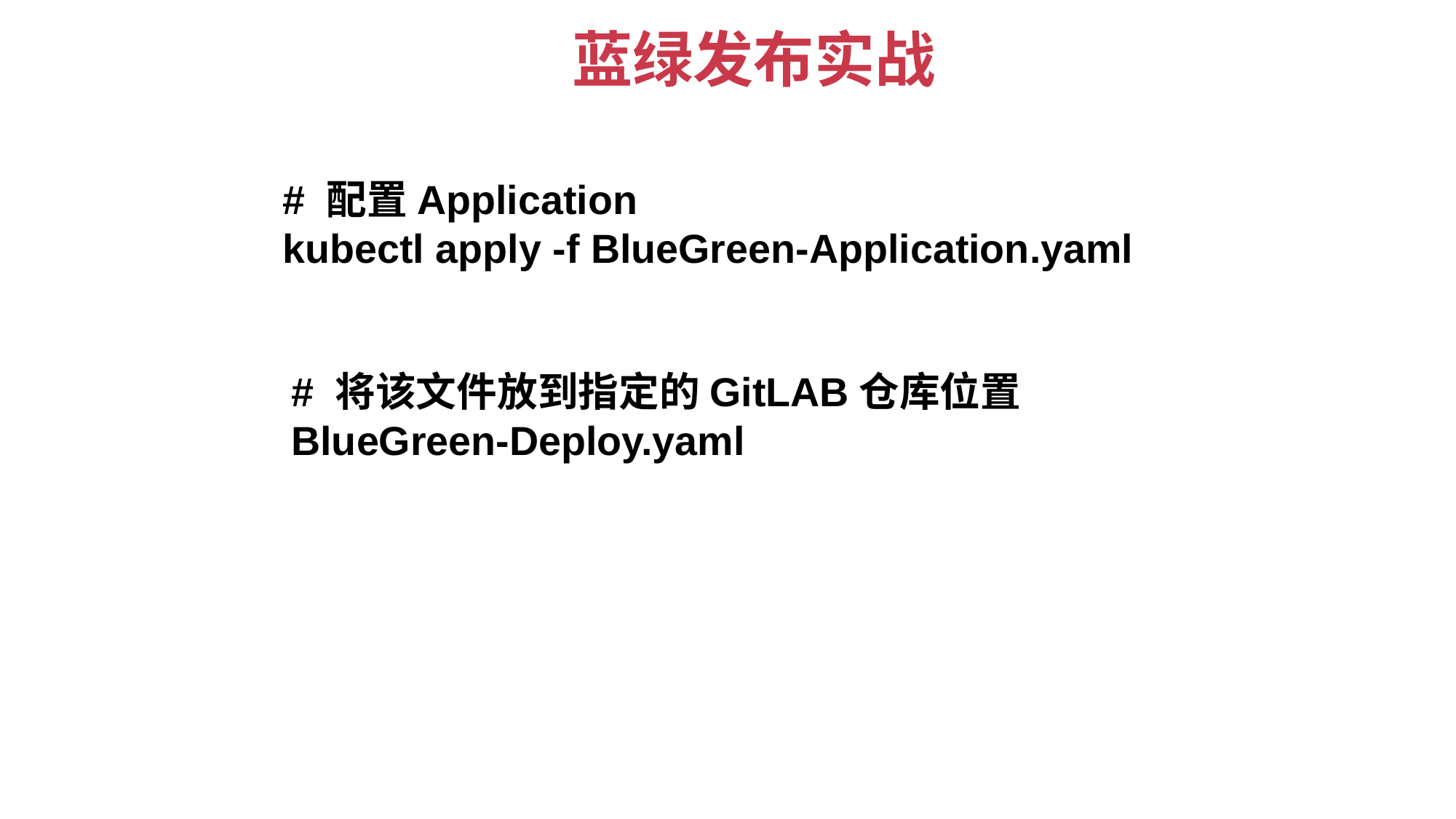

蓝绿发布实战
# 配置Application
kubectl apply -f BlueGreen-Application.yaml
# 将该文件放到指定的GitLAB仓库位置
BlueGreen-Deploy.yaml